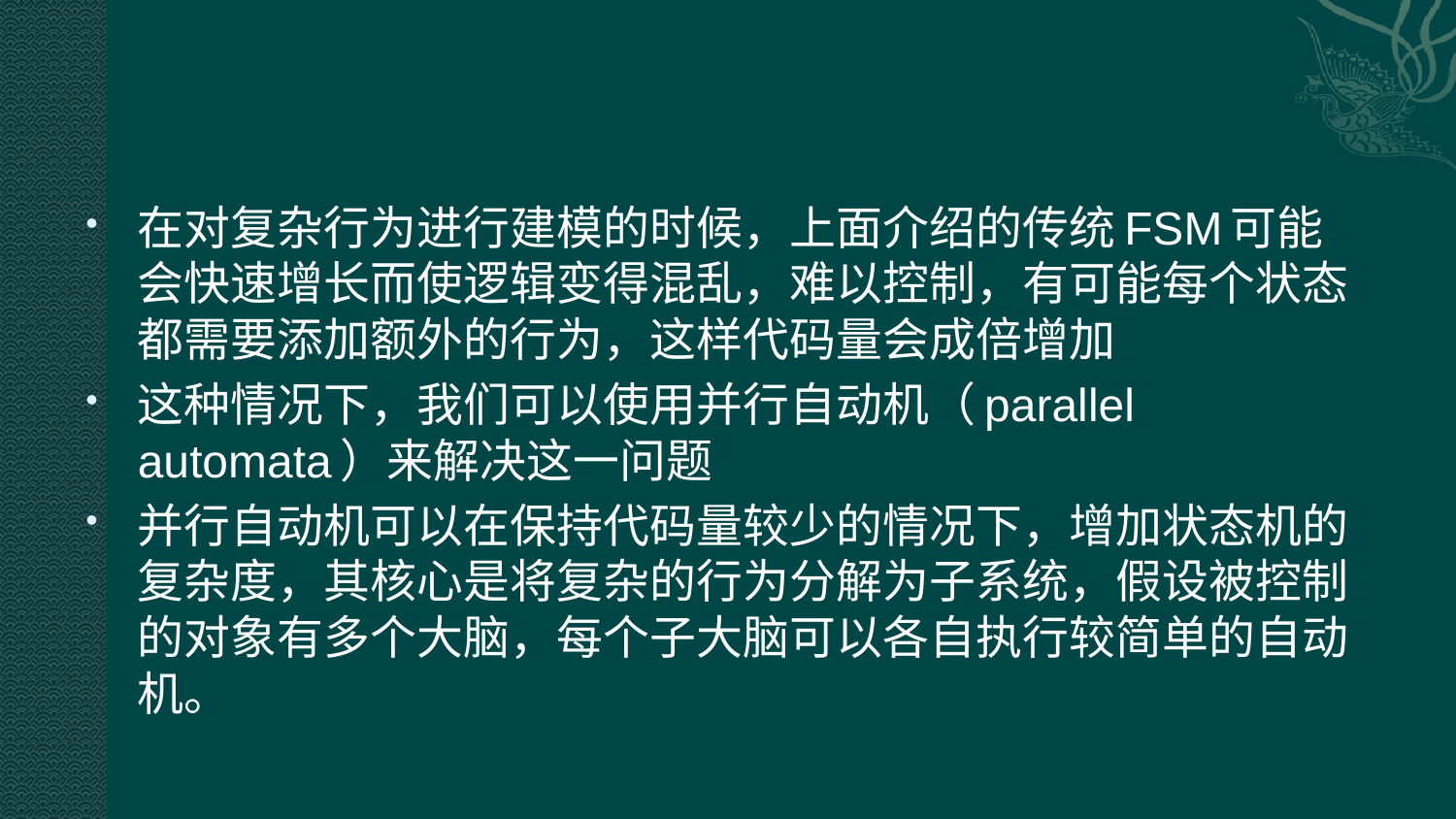

#
在对复杂行为进行建模的时候，上面介绍的传统FSM可能会快速增长而使逻辑变得混乱，难以控制，有可能每个状态都需要添加额外的行为，这样代码量会成倍增加
这种情况下，我们可以使用并行自动机（parallel automata）来解决这一问题
并行自动机可以在保持代码量较少的情况下，增加状态机的复杂度，其核心是将复杂的行为分解为子系统，假设被控制的对象有多个大脑，每个子大脑可以各自执行较简单的自动机。